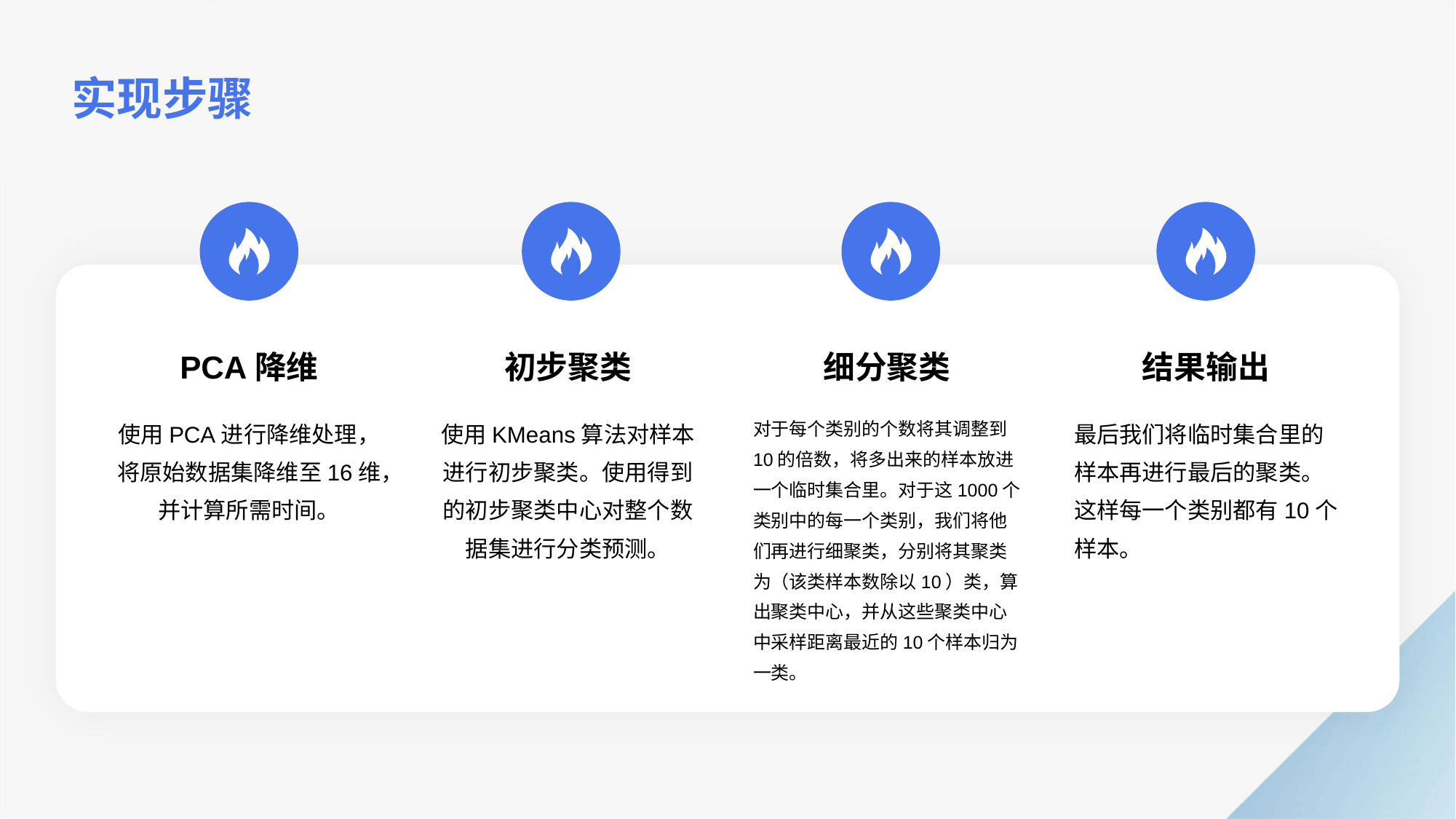

实现步骤

PCA降维
初步聚类
细分聚类
结果输出
使用PCA进行降维处理，将原始数据集降维至16维，并计算所需时间。
使用KMeans算法对样本进行初步聚类。使用得到的初步聚类中心对整个数据集进行分类预测。
对于每个类别的个数将其调整到10的倍数，将多出来的样本放进一个临时集合里。对于这1000个类别中的每一个类别，我们将他们再进行细聚类，分别将其聚类为（该类样本数除以10）类，算出聚类中心，并从这些聚类中心中采样距离最近的10个样本归为一类。
最后我们将临时集合里的样本再进行最后的聚类。这样每一个类别都有10个样本。